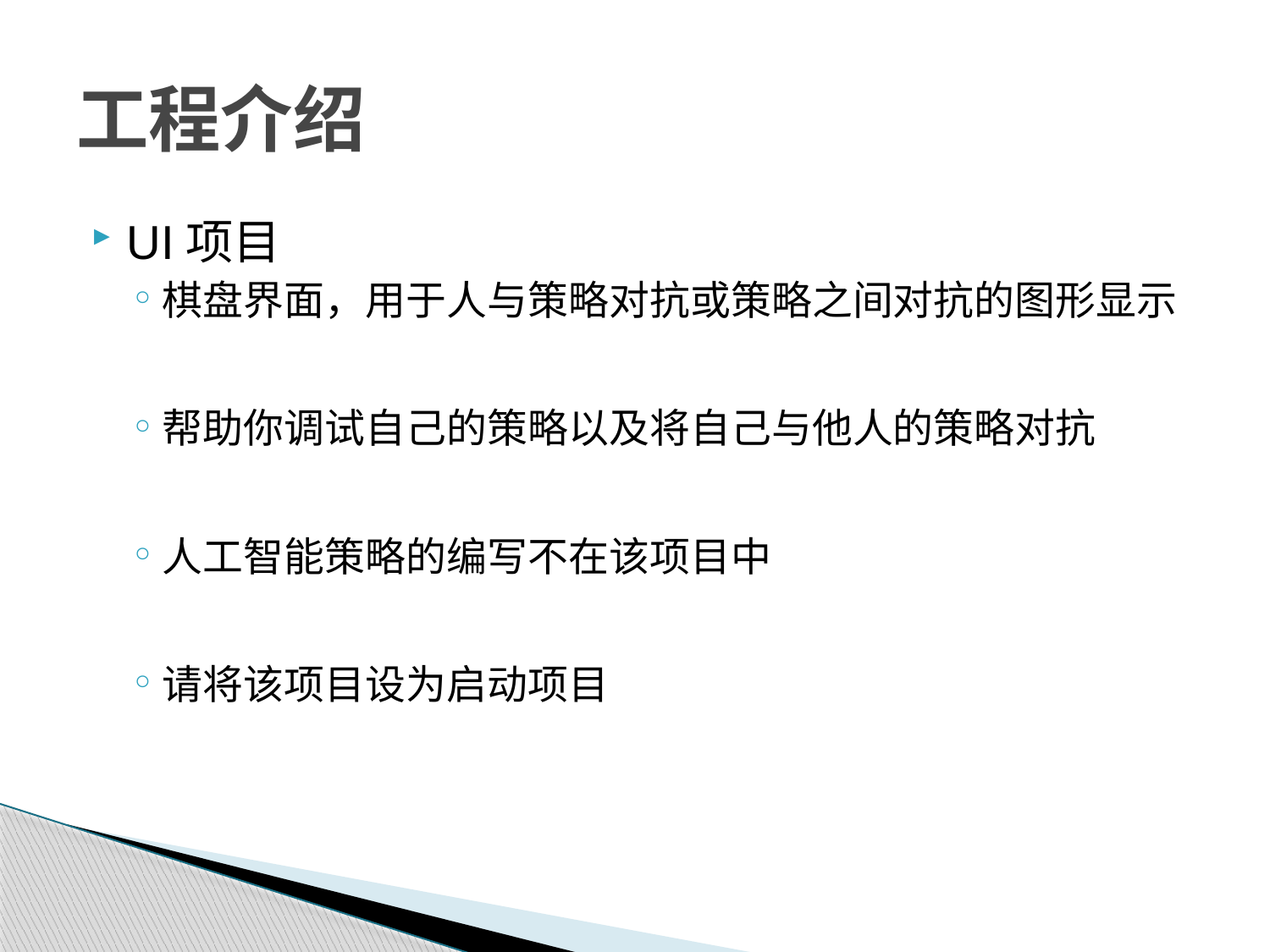

# 工程介绍
UI项目
棋盘界面，用于人与策略对抗或策略之间对抗的图形显示

帮助你调试自己的策略以及将自己与他人的策略对抗

人工智能策略的编写不在该项目中

请将该项目设为启动项目